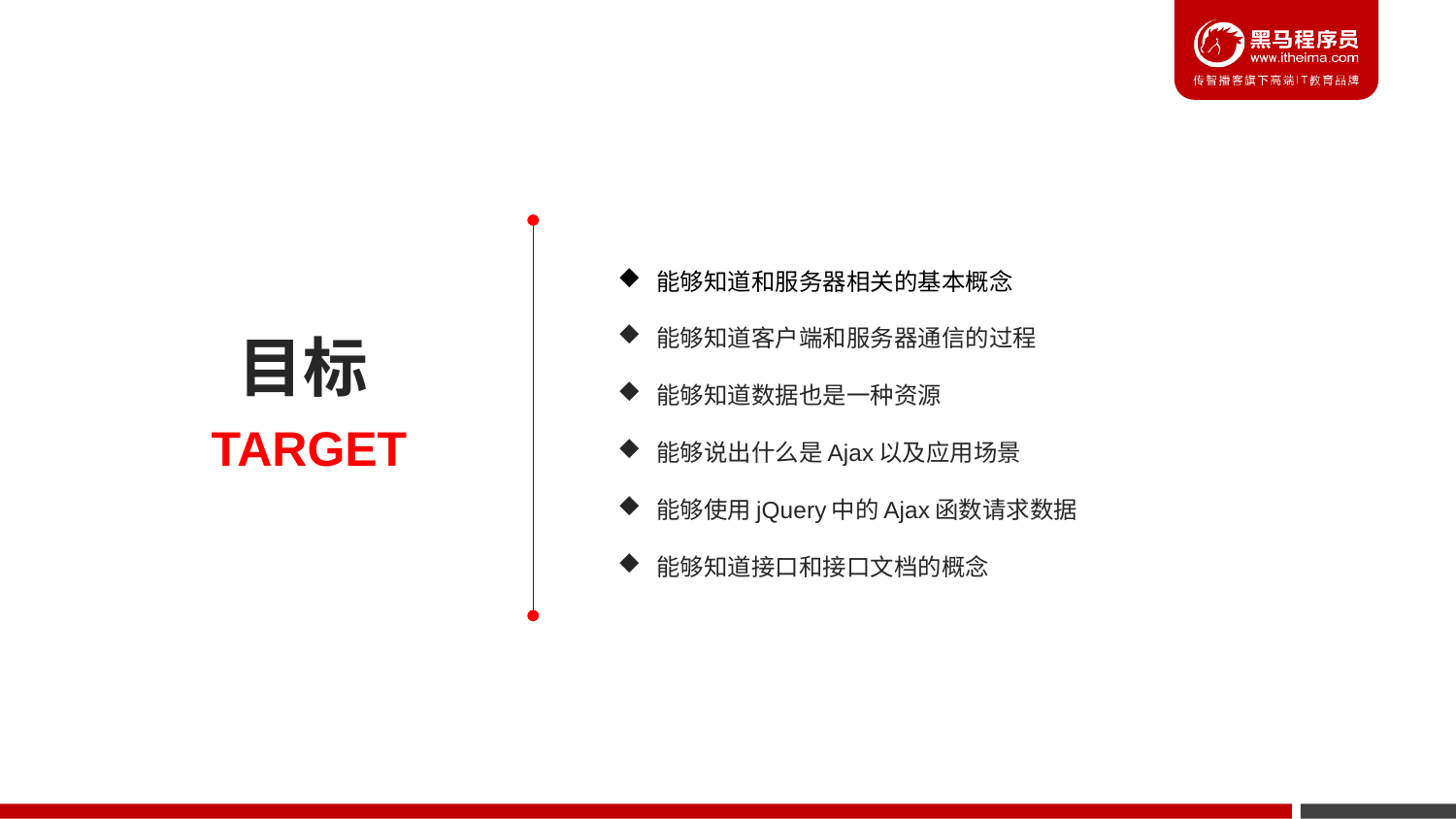

能够知道和服务器相关的基本概念
能够知道客户端和服务器通信的过程
能够知道数据也是一种资源
能够说出什么是Ajax以及应用场景
能够使用jQuery中的Ajax函数请求数据
能够知道接口和接口文档的概念